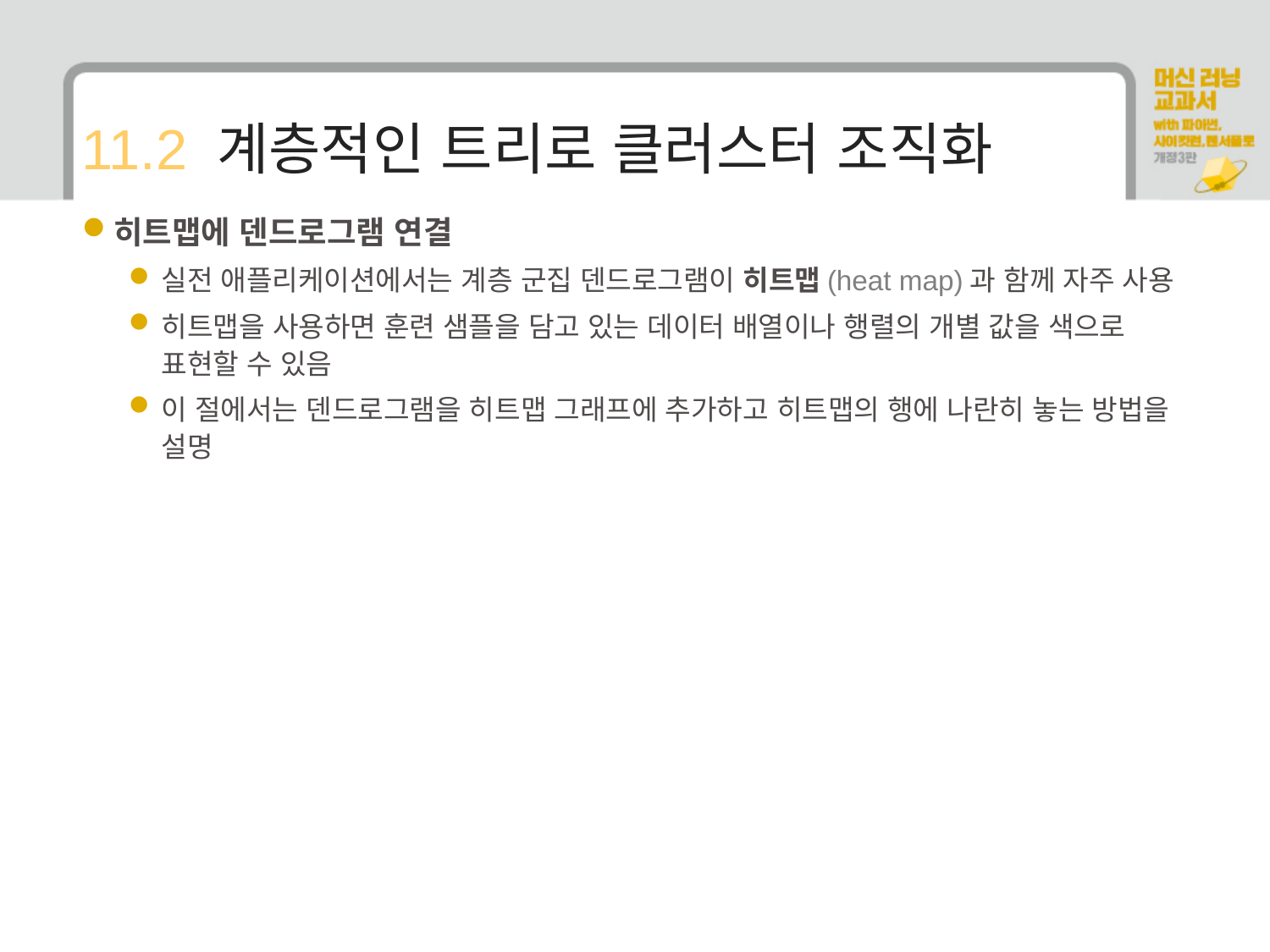

# 11.2 계층적인 트리로 클러스터 조직화
히트맵에 덴드로그램 연결
실전 애플리케이션에서는 계층 군집 덴드로그램이 히트맵(heat map)과 함께 자주 사용
히트맵을 사용하면 훈련 샘플을 담고 있는 데이터 배열이나 행렬의 개별 값을 색으로 표현할 수 있음
이 절에서는 덴드로그램을 히트맵 그래프에 추가하고 히트맵의 행에 나란히 놓는 방법을 설명